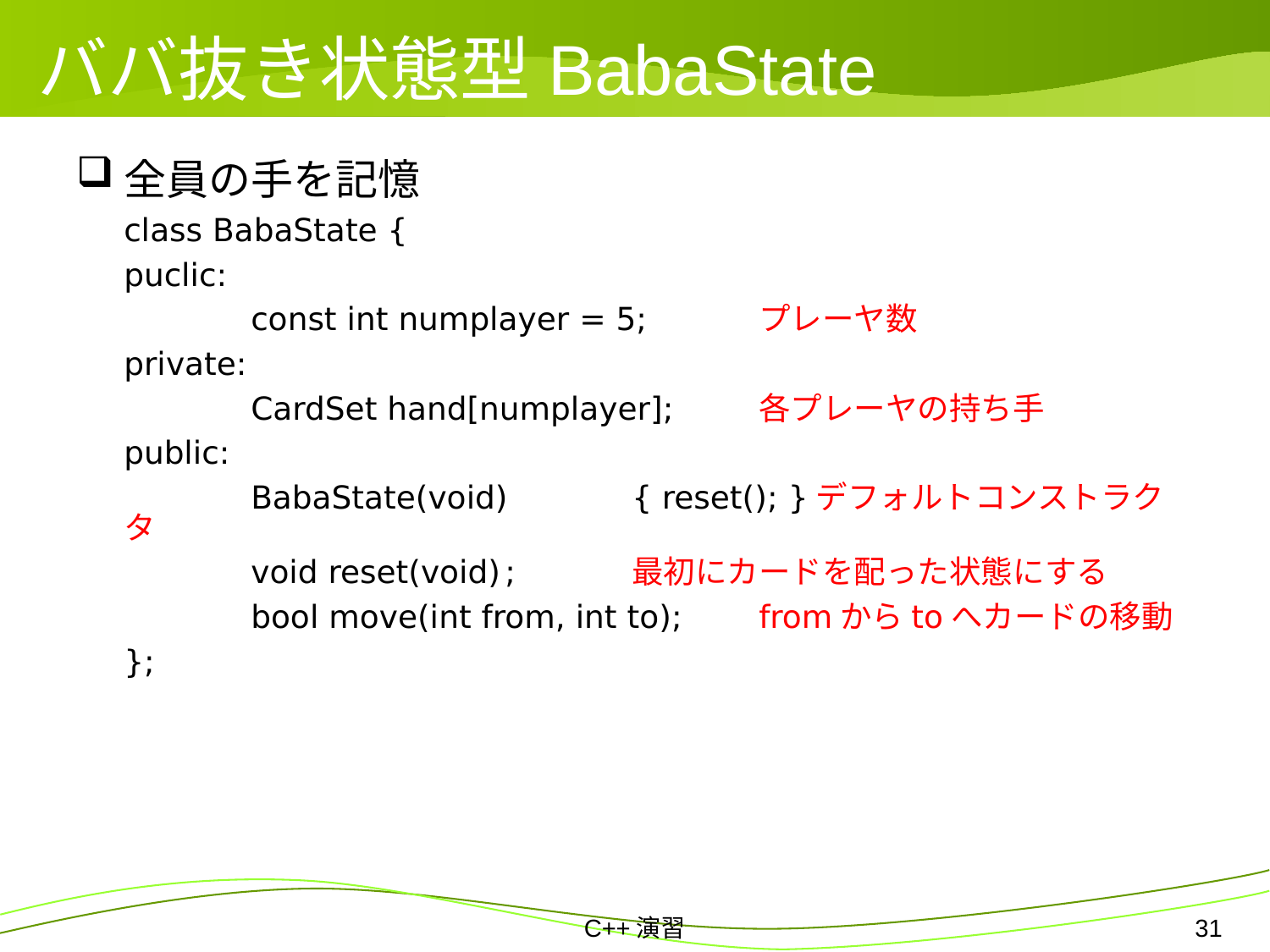

# ババ抜き状態型BabaState
全員の手を記憶
	class BabaState {
	puclic:
		const int numplayer = 5;	プレーヤ数
	private:
		CardSet hand[numplayer];	各プレーヤの持ち手
	public:
		BabaState(void)	{ reset(); }デフォルトコンストラクタ
		void reset(void)	;	最初にカードを配った状態にする
		bool move(int from, int to);	fromからtoへカードの移動
	};
C++演習
31